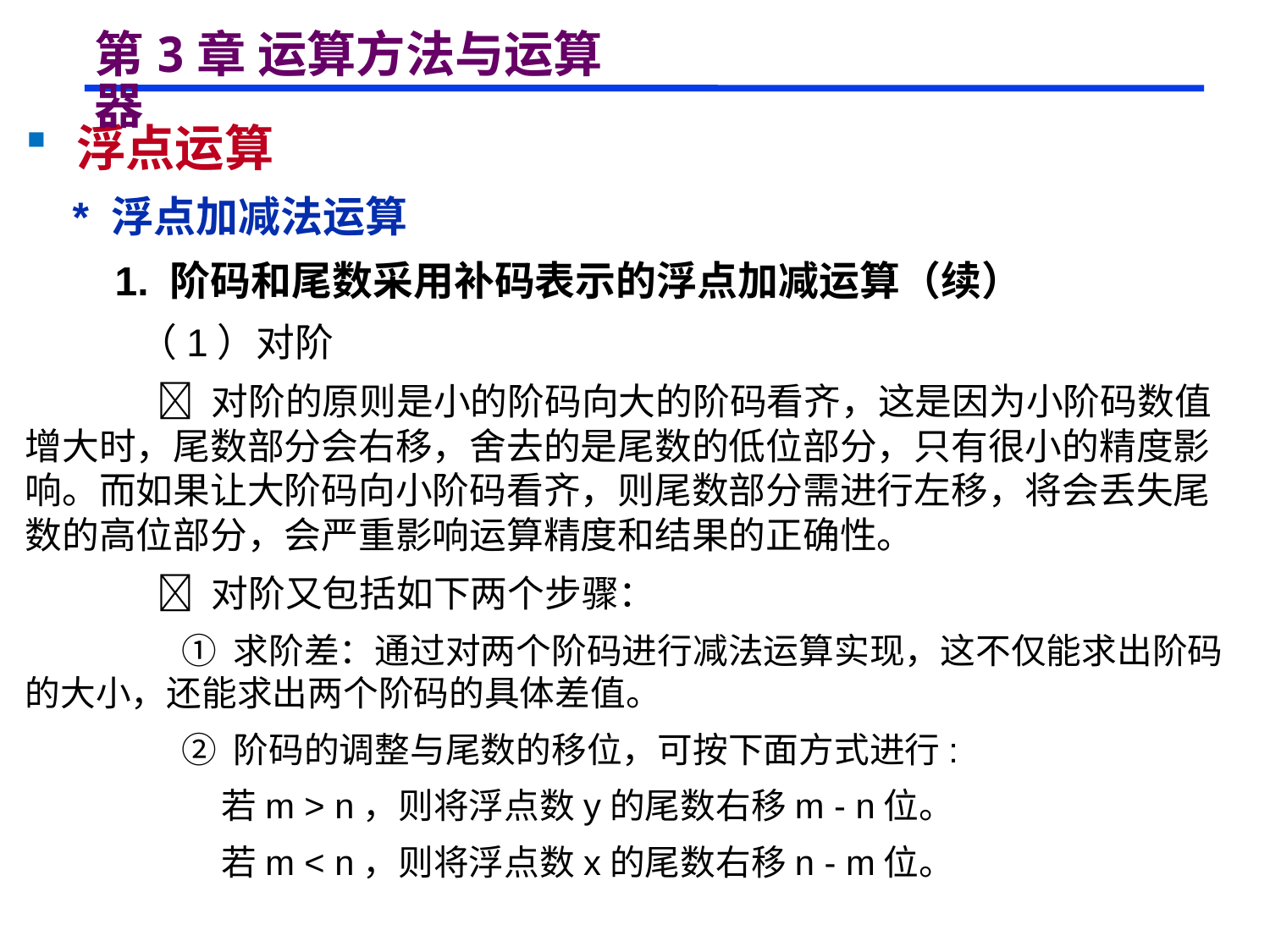

# 第3章 运算方法与运算器
 浮点运算
    * 浮点加减法运算
        1. 阶码和尾数采用补码表示的浮点加减运算（续）
            （1）对阶
                ♦ 对阶的原则是小的阶码向大的阶码看齐，这是因为小阶码数值增大时，尾数部分会右移，舍去的是尾数的低位部分，只有很小的精度影响。而如果让大阶码向小阶码看齐，则尾数部分需进行左移，将会丢失尾数的高位部分，会严重影响运算精度和结果的正确性。
                ♦ 对阶又包括如下两个步骤：
                    ① 求阶差：通过对两个阶码进行减法运算实现，这不仅能求出阶码的大小，还能求出两个阶码的具体差值。
                    ② 阶码的调整与尾数的移位，可按下面方式进行:
                        若m > n，则将浮点数y的尾数右移m - n位。
                        若m < n，则将浮点数x的尾数右移n - m位。